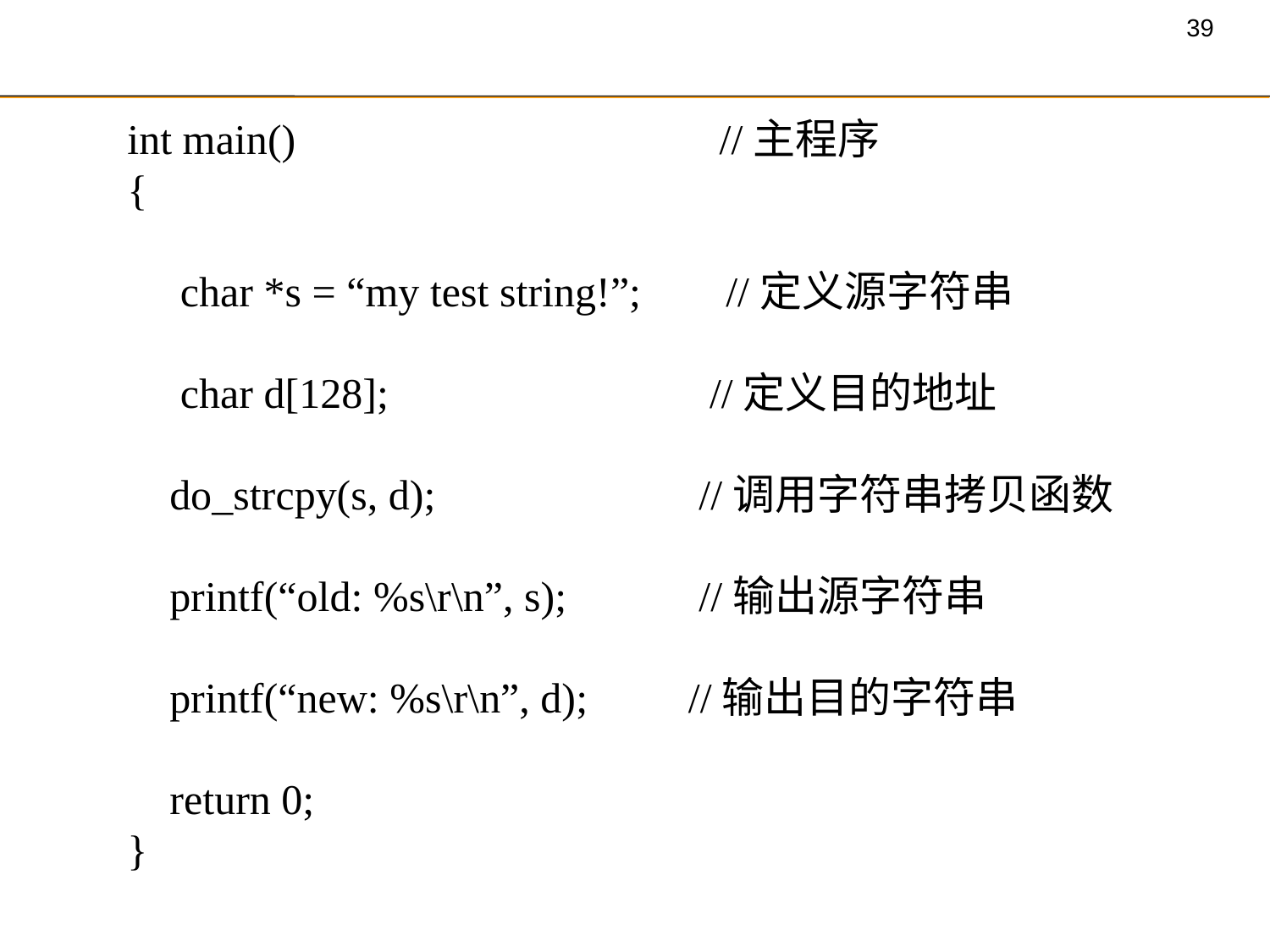

int main()                                        //主程序
{

     char *s = “my test string!”;        //定义源字符串

     char d[128];	                   //定义目的地址

    do_strcpy(s, d);	                  //调用字符串拷贝函数

    printf(“old: %s\r\n”, s);	      //输出源字符串

    printf(“new: %s\r\n”, d); 	     //输出目的字符串

    return 0;
}